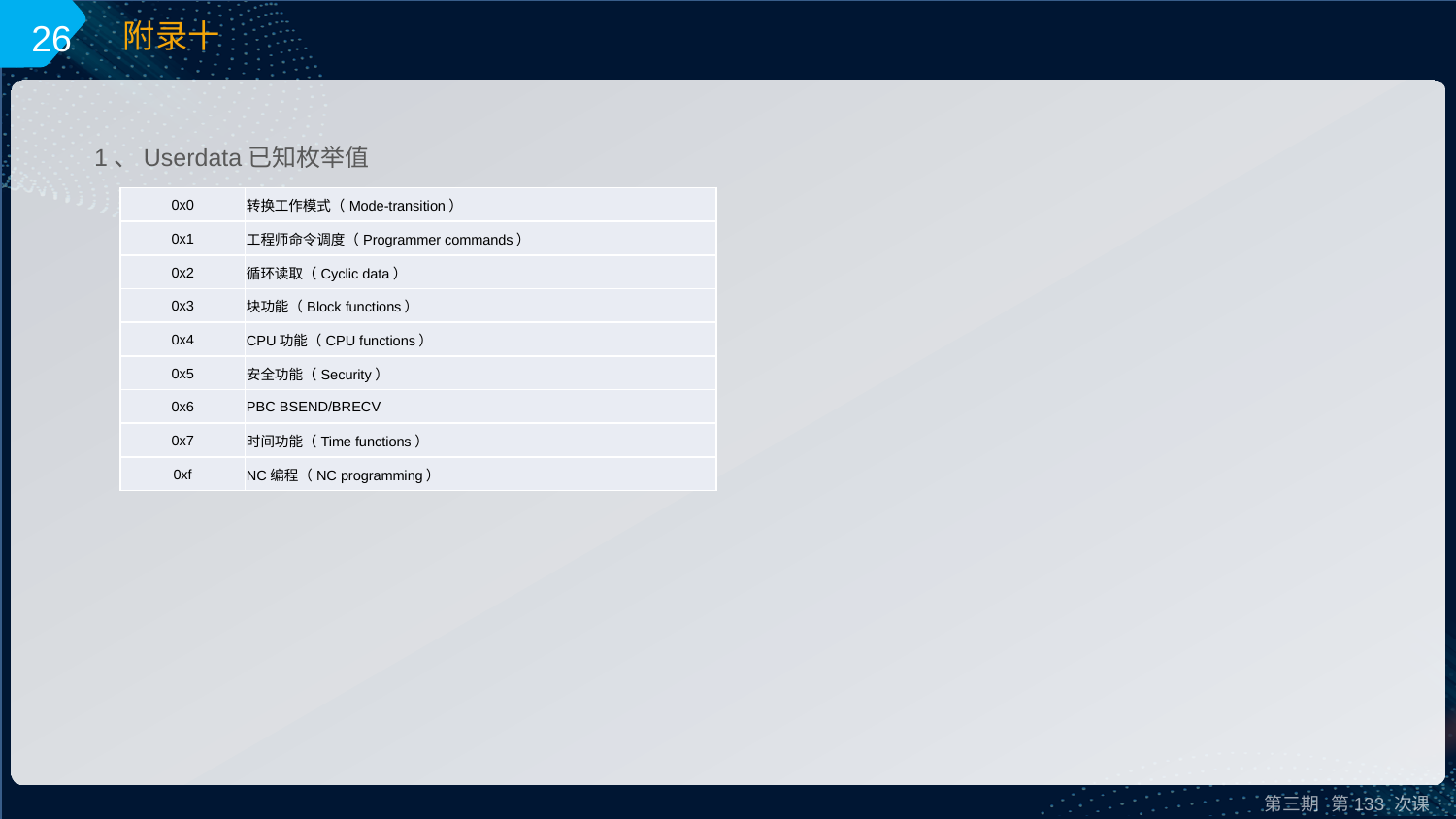

26
附录十
1、Userdata已知枚举值
| 0x0 | 转换工作模式（Mode-transition） |
| --- | --- |
| 0x1 | 工程师命令调度（Programmer commands） |
| 0x2 | 循环读取（Cyclic data） |
| 0x3 | 块功能（Block functions） |
| 0x4 | CPU功能（CPU functions） |
| 0x5 | 安全功能（Security） |
| 0x6 | PBC BSEND/BRECV |
| 0x7 | 时间功能（Time functions） |
| 0xf | NC编程（NC programming） |